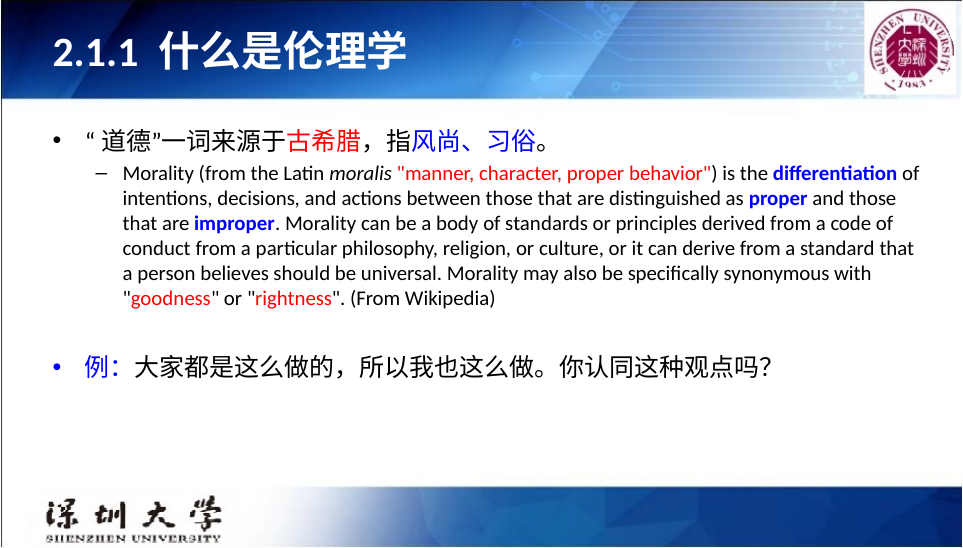

# 2.1.1 什么是伦理学
“道德”一词来源于古希腊，指风尚、习俗。
Morality (from the Latin moralis "manner, character, proper behavior") is the differentiation of intentions, decisions, and actions between those that are distinguished as proper and those that are improper. Morality can be a body of standards or principles derived from a code of conduct from a particular philosophy, religion, or culture, or it can derive from a standard that a person believes should be universal. Morality may also be specifically synonymous with "goodness" or "rightness". (From Wikipedia)

例：大家都是这么做的，所以我也这么做。你认同这种观点吗？
33